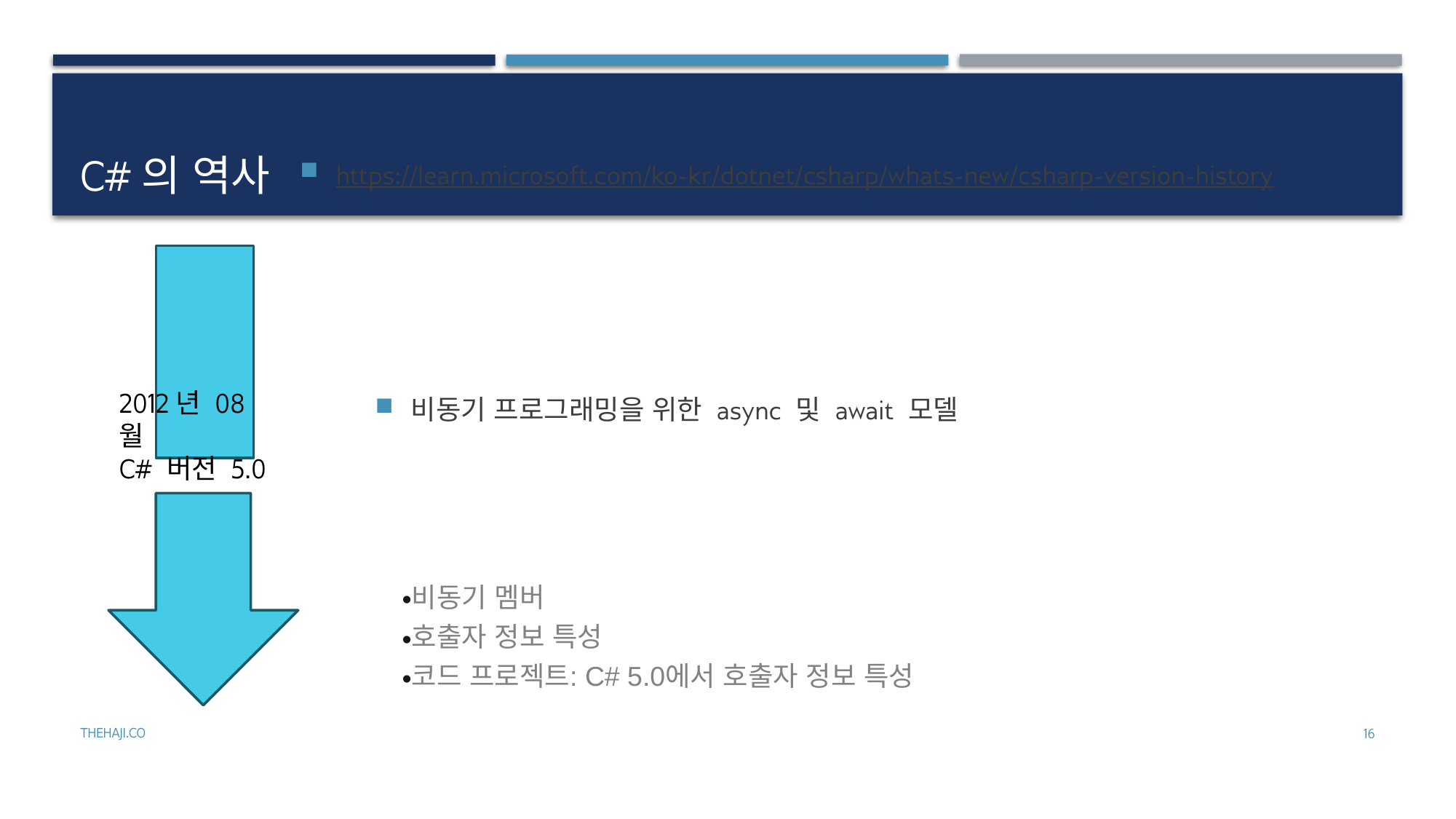

# C#의 역사
https://learn.microsoft.com/ko-kr/dotnet/csharp/whats-new/csharp-version-history

비동기 프로그래밍을 위한 async 및 await 모델
2012년 08월
C# 버전 5.0

비동기 멤버
호출자 정보 특성
코드 프로젝트: C# 5.0에서 호출자 정보 특성
thehaji.co
16